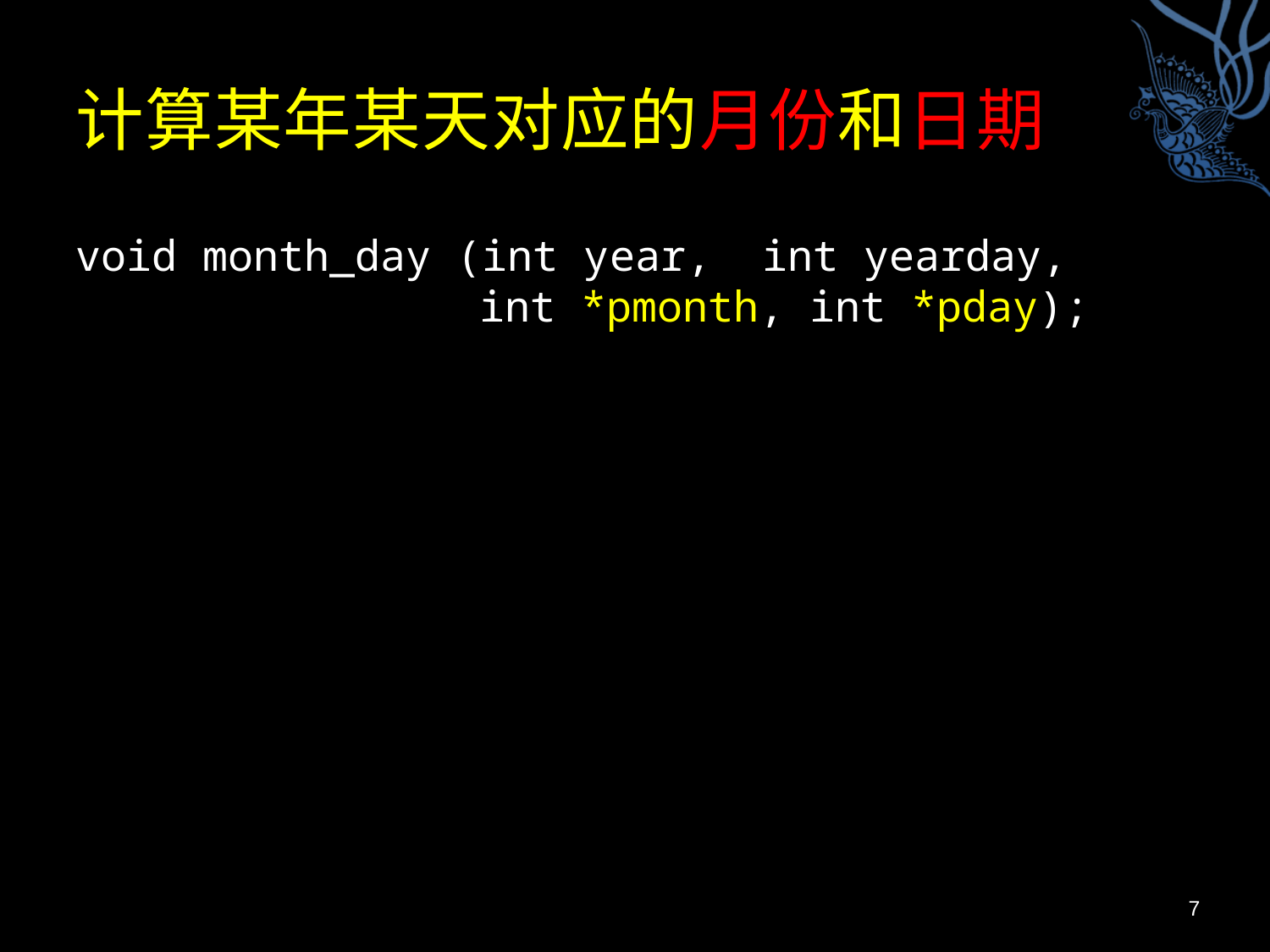

# 计算某年某天对应的月份和日期
void month_day (int year,  int yearday,
			    int *pmonth, int *pday);
7